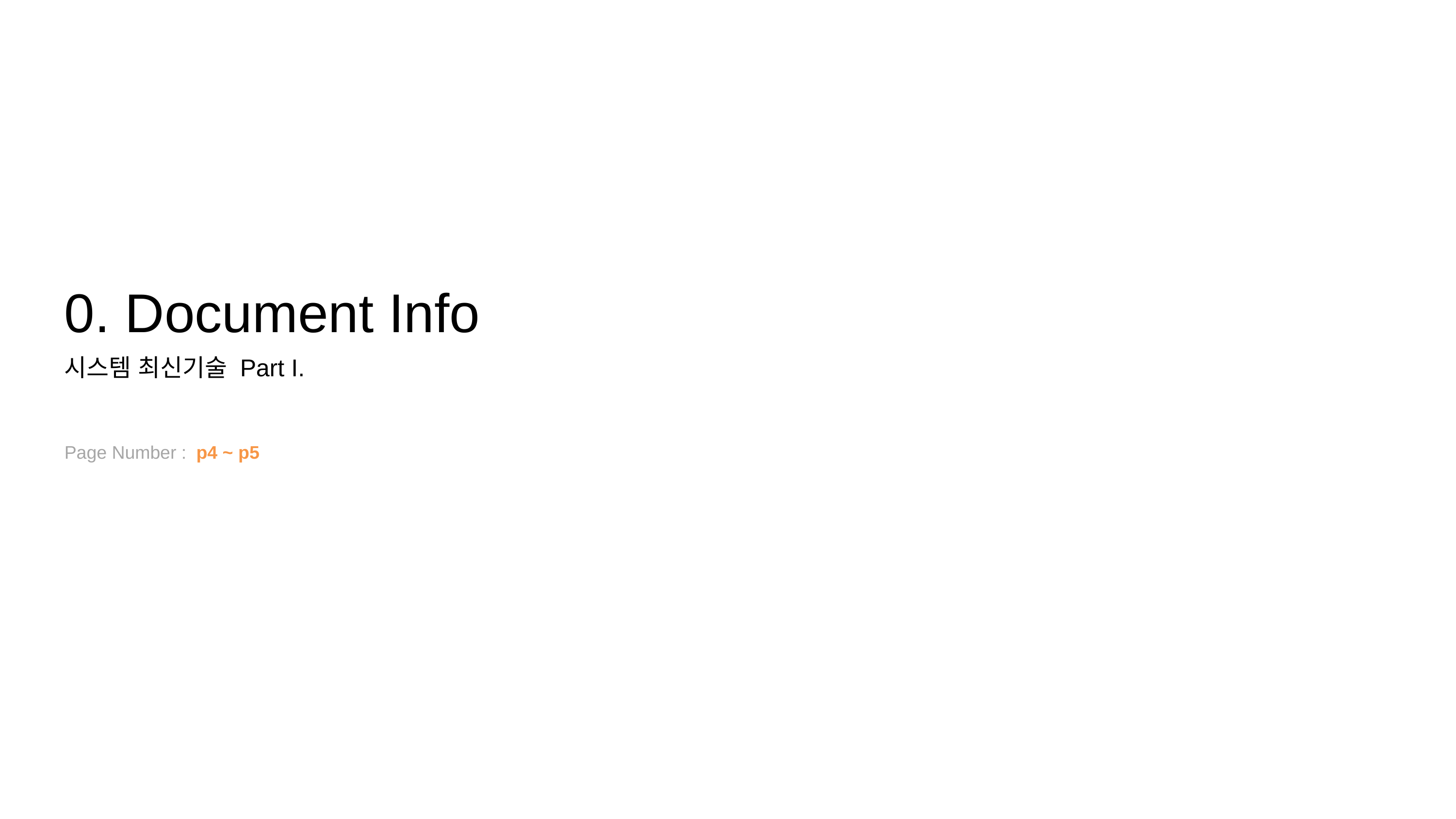

0. Document Info
시스템 최신기술 Part I.

Page Number :
p4 ~ p5